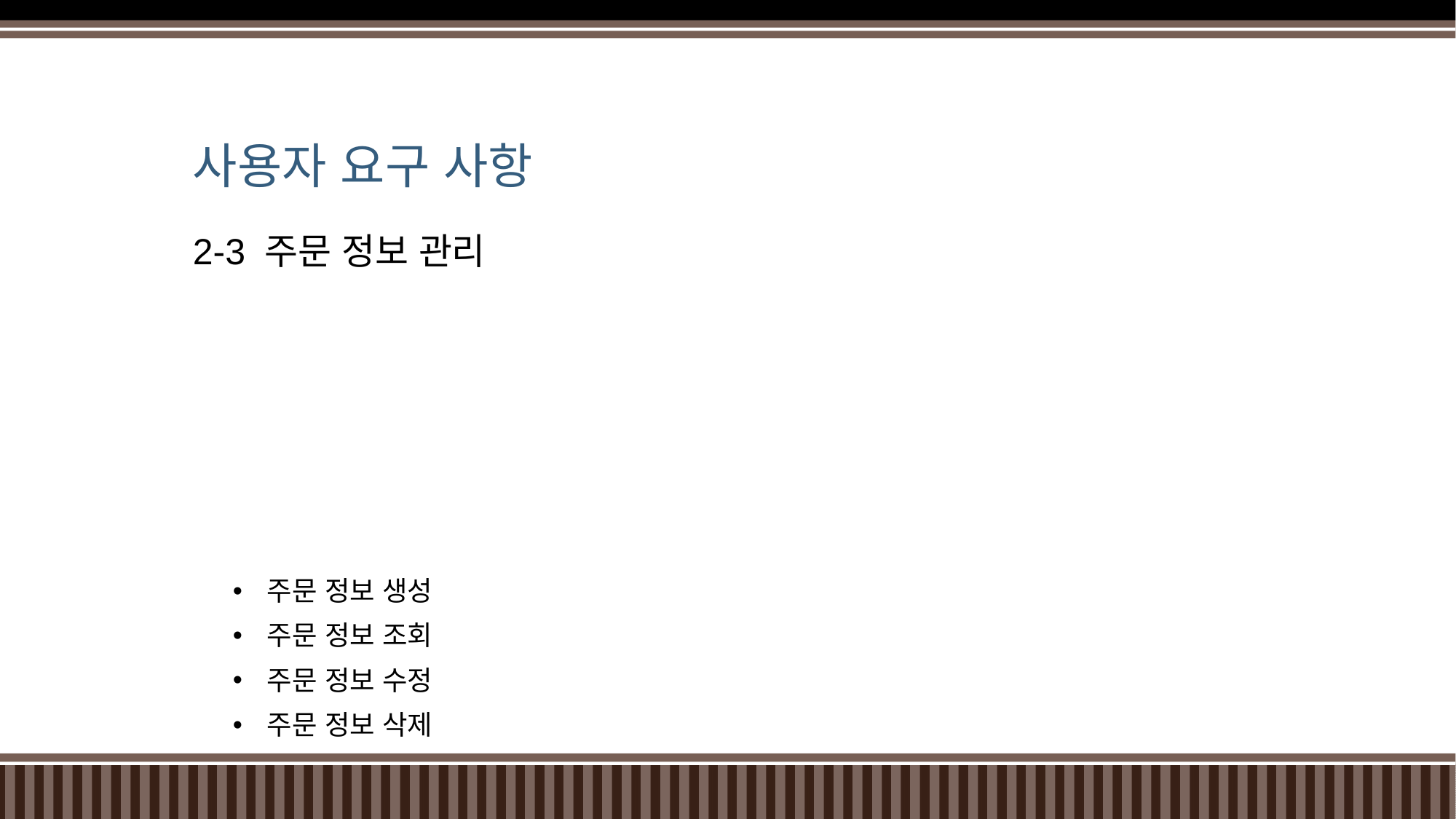

# 사용자 요구 사항
2-3 주문 정보 관리
주문 정보 생성
주문 정보 조회
주문 정보 수정
주문 정보 삭제